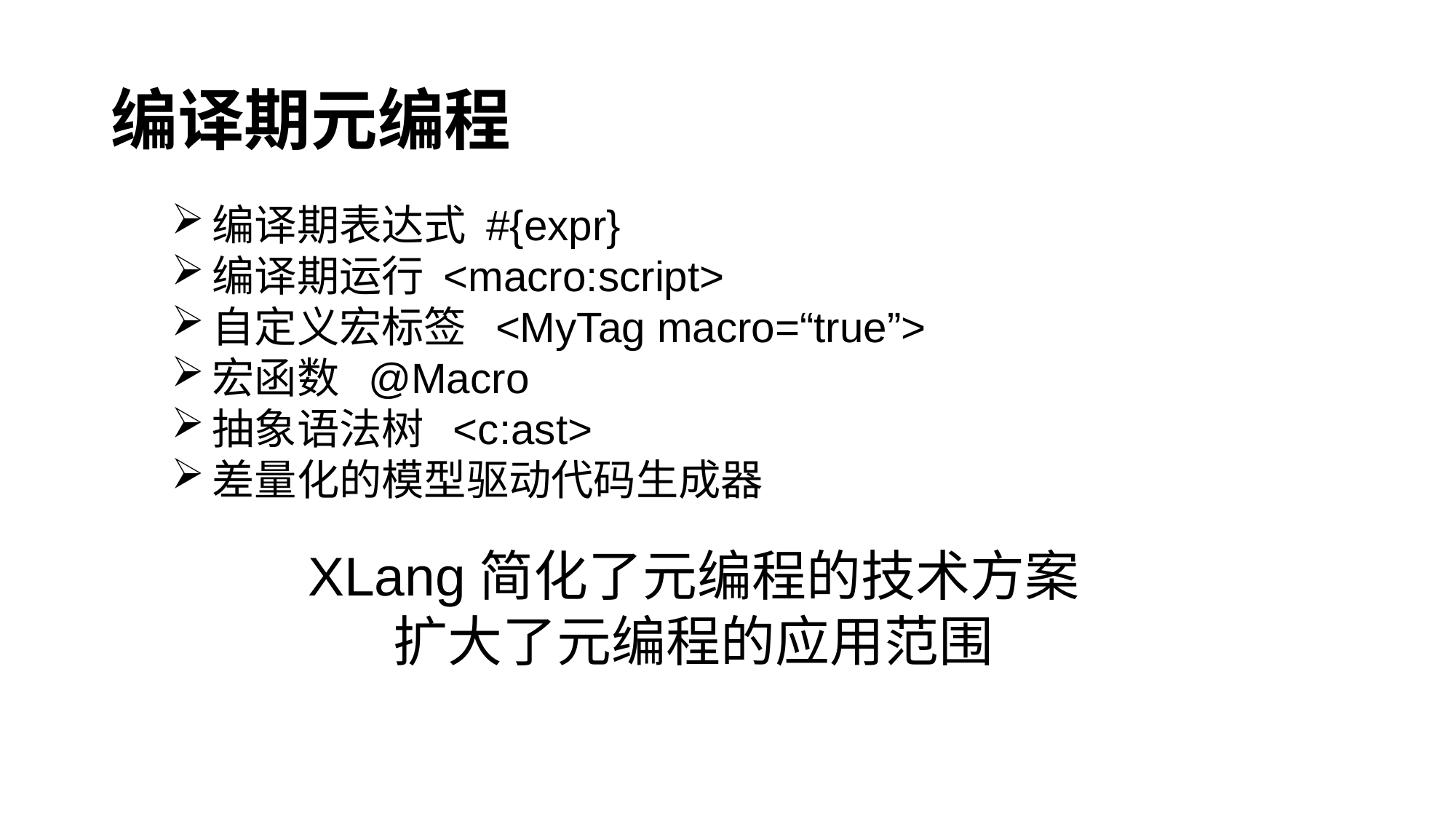

# 编译期元编程
编译期表达式 #{expr}
编译期运行 <macro:script>
自定义宏标签  <MyTag macro=“true”>
宏函数  @Macro
抽象语法树  <c:ast>
差量化的模型驱动代码生成器
XLang简化了元编程的技术方案
扩大了元编程的应用范围